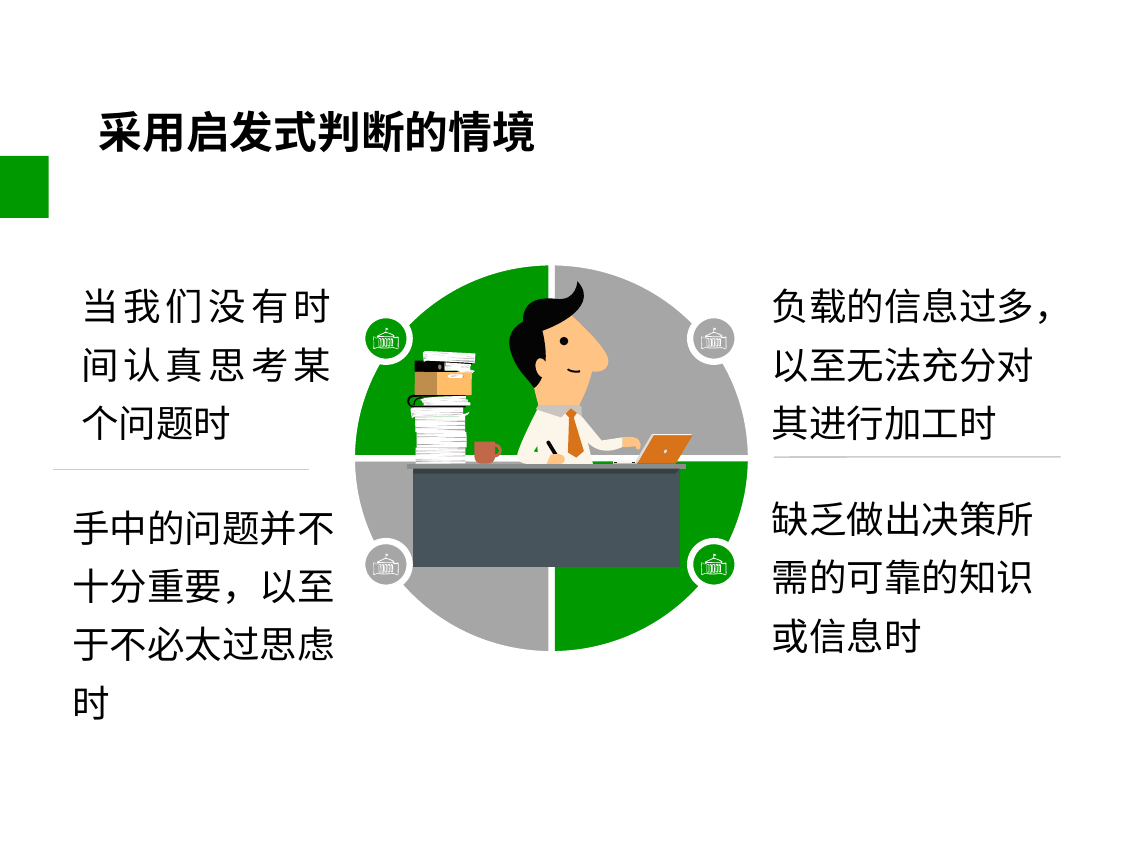

# 采用启发式判断的情境

当我们没有时间认真思考某个问题时

负载的信息过多，以至无法充分对其进行加工时
缺乏做出决策所需的可靠的知识或信息时
手中的问题并不十分重要，以至于不必太过思虑时
16